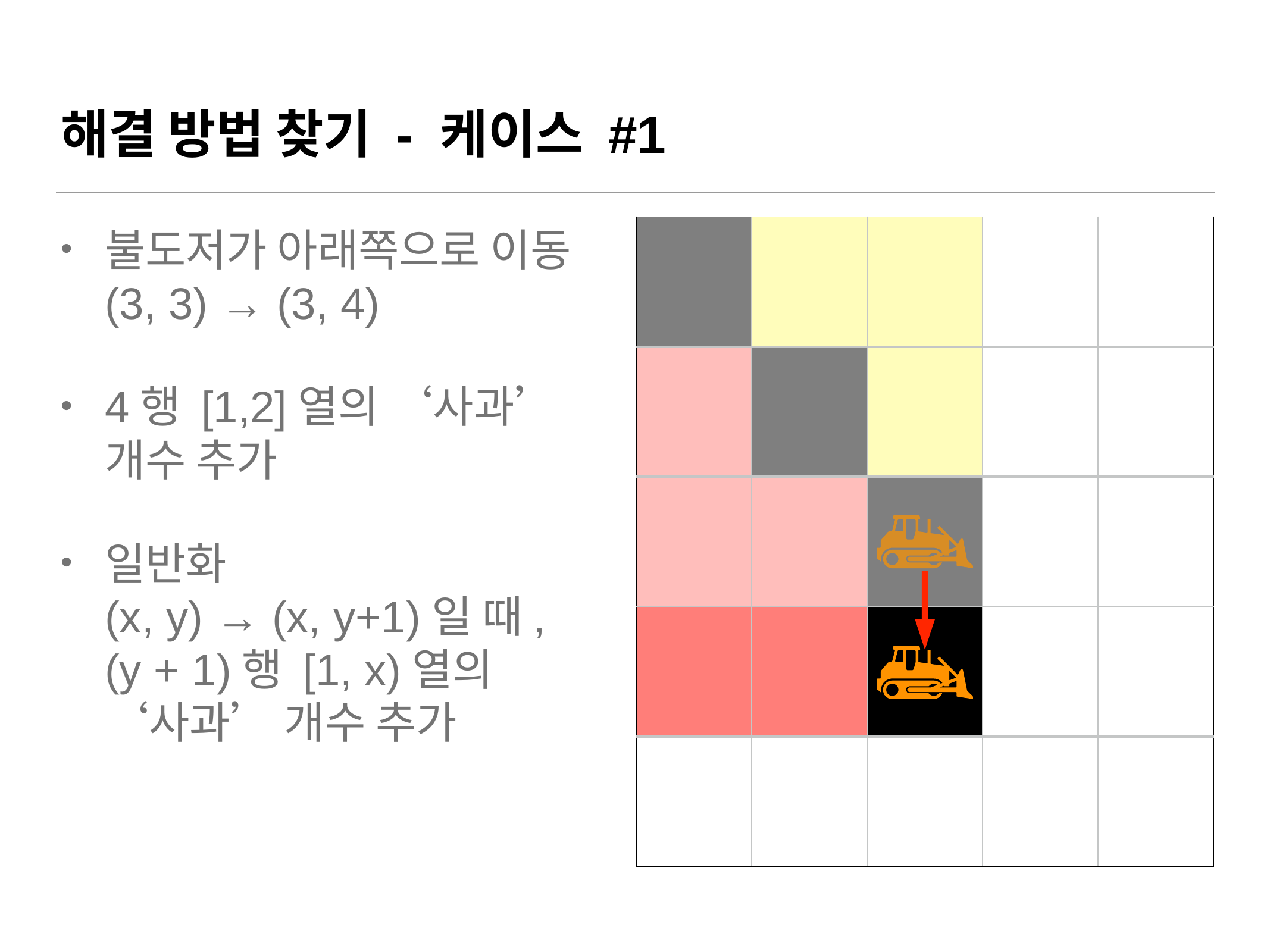

# 해결 방법 찾기 - 케이스 #1
불도저가 아래쪽으로 이동
(3, 3) → (3, 4)
4행 [1,2]열의 ‘사과’
개수 추가
일반화
(x, y) → (x, y+1)일 때,
(y + 1)행 [1, x)열의
‘사과’ 개수 추가
|  |  |  |  |  |
| --- | --- | --- | --- | --- |
|  |  |  |  |  |
|  |  |  |  |  |
|  |  |  |  |  |
|  |  |  |  |  |